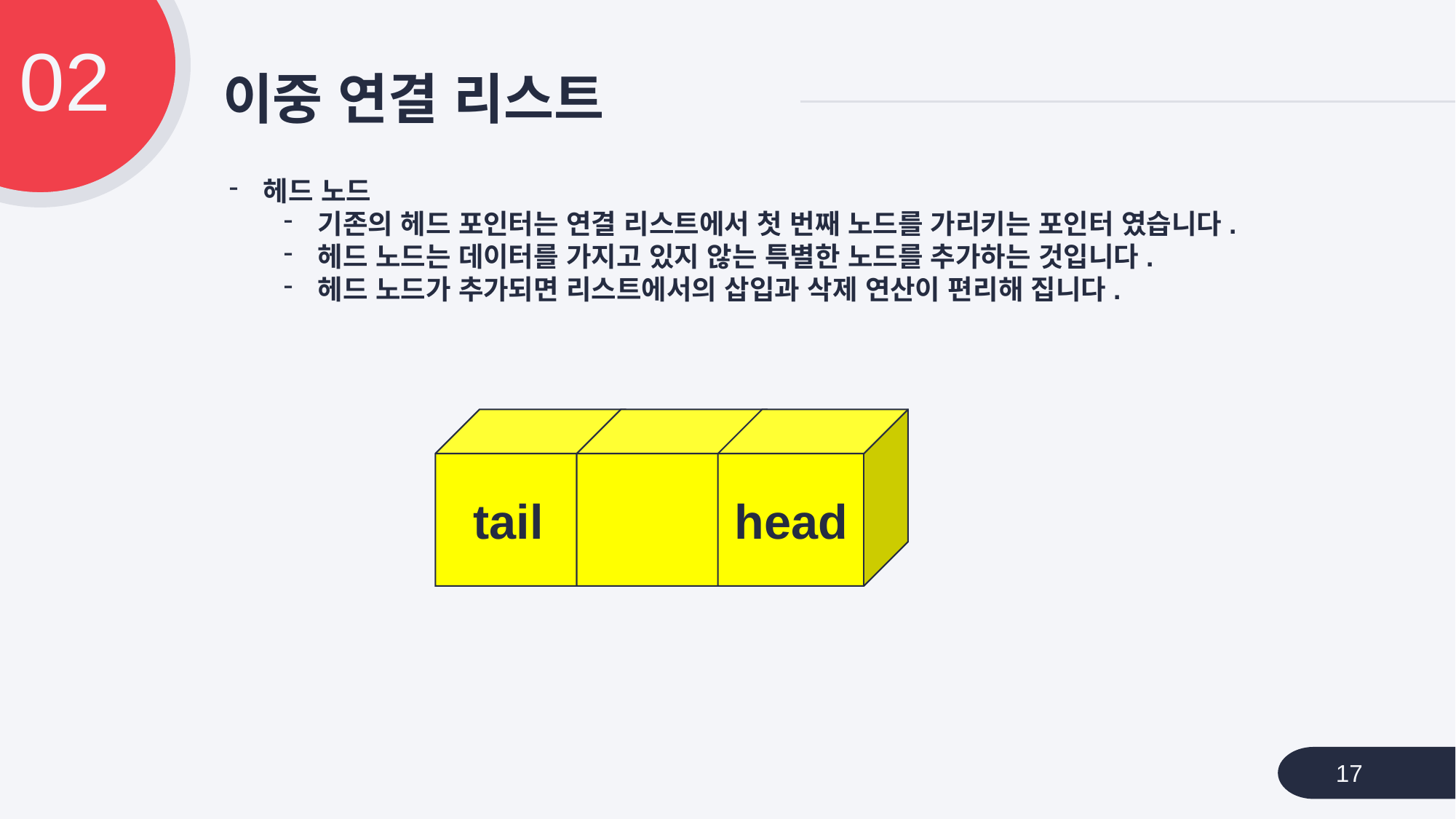

02
# 이중 연결 리스트
헤드 노드
기존의 헤드 포인터는 연결 리스트에서 첫 번째 노드를 가리키는 포인터 였습니다.
헤드 노드는 데이터를 가지고 있지 않는 특별한 노드를 추가하는 것입니다.
헤드 노드가 추가되면 리스트에서의 삽입과 삭제 연산이 편리해 집니다.

tail

head
17